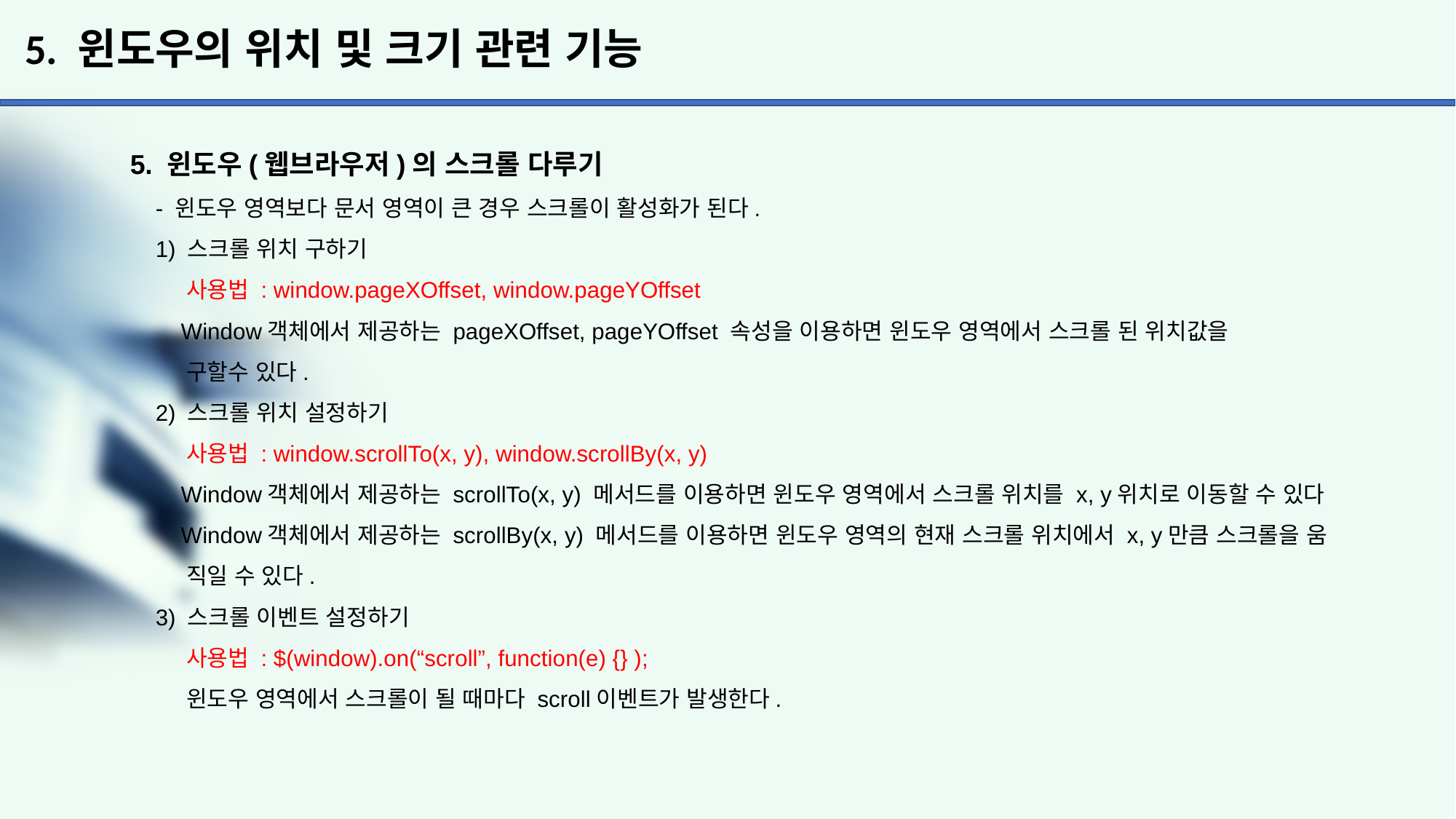

# 5. 윈도우의 위치 및 크기 관련 기능
5. 윈도우(웹브라우저)의 스크롤 다루기
    - 윈도우 영역보다 문서 영역이 큰 경우 스크롤이 활성화가 된다.
    1) 스크롤 위치 구하기
        사용법 : window.pageXOffset, window.pageYOffset
        Window객체에서 제공하는 pageXOffset, pageYOffset 속성을 이용하면 윈도우 영역에서 스크롤 된 위치값을
        구할수 있다.
    2) 스크롤 위치 설정하기
        사용법 : window.scrollTo(x, y), window.scrollBy(x, y)
        Window객체에서 제공하는 scrollTo(x, y) 메서드를 이용하면 윈도우 영역에서 스크롤 위치를 x, y위치로 이동할 수 있다
        Window객체에서 제공하는 scrollBy(x, y) 메서드를 이용하면 윈도우 영역의 현재 스크롤 위치에서 x, y만큼 스크롤을 움
        직일 수 있다.
    3) 스크롤 이벤트 설정하기
        사용법 : $(window).on(“scroll”, function(e) {} );
        윈도우 영역에서 스크롤이 될 때마다 scroll이벤트가 발생한다.